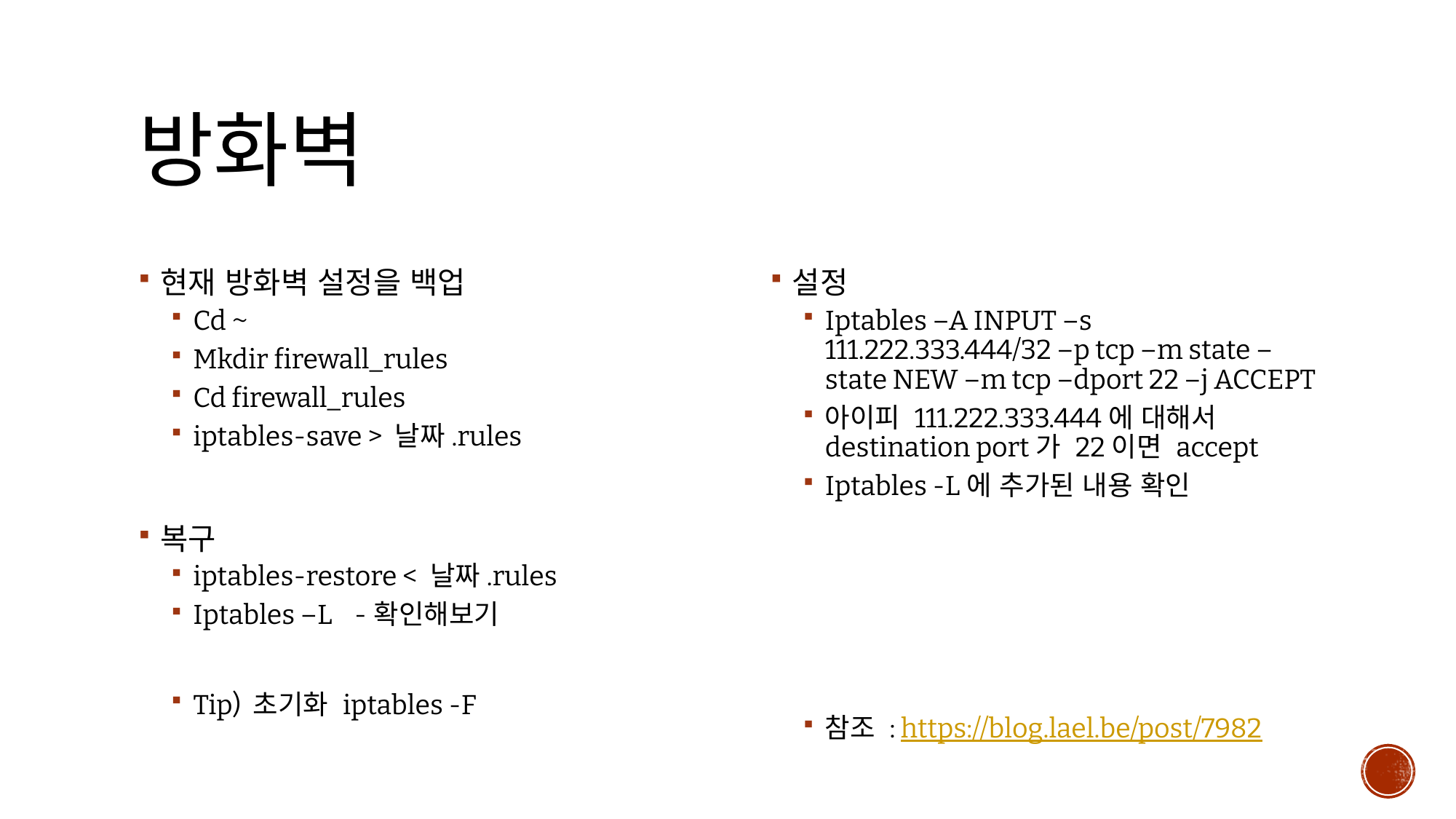

# 방화벽
현재 방화벽 설정을 백업
Cd ~
Mkdir firewall_rules
Cd firewall_rules
iptables-save > 날짜.rules

복구
iptables-restore < 날짜.rules
Iptables –L    -확인해보기

Tip) 초기화 iptables -F
설정
Iptables –A INPUT –s 111.222.333.444/32 –p tcp –m state –state NEW –m tcp –dport 22 –j ACCEPT
아이피 111.222.333.444에 대해서 destination port가 22이면 accept
Iptables -L에 추가된 내용 확인

참조 : https://blog.lael.be/post/7982